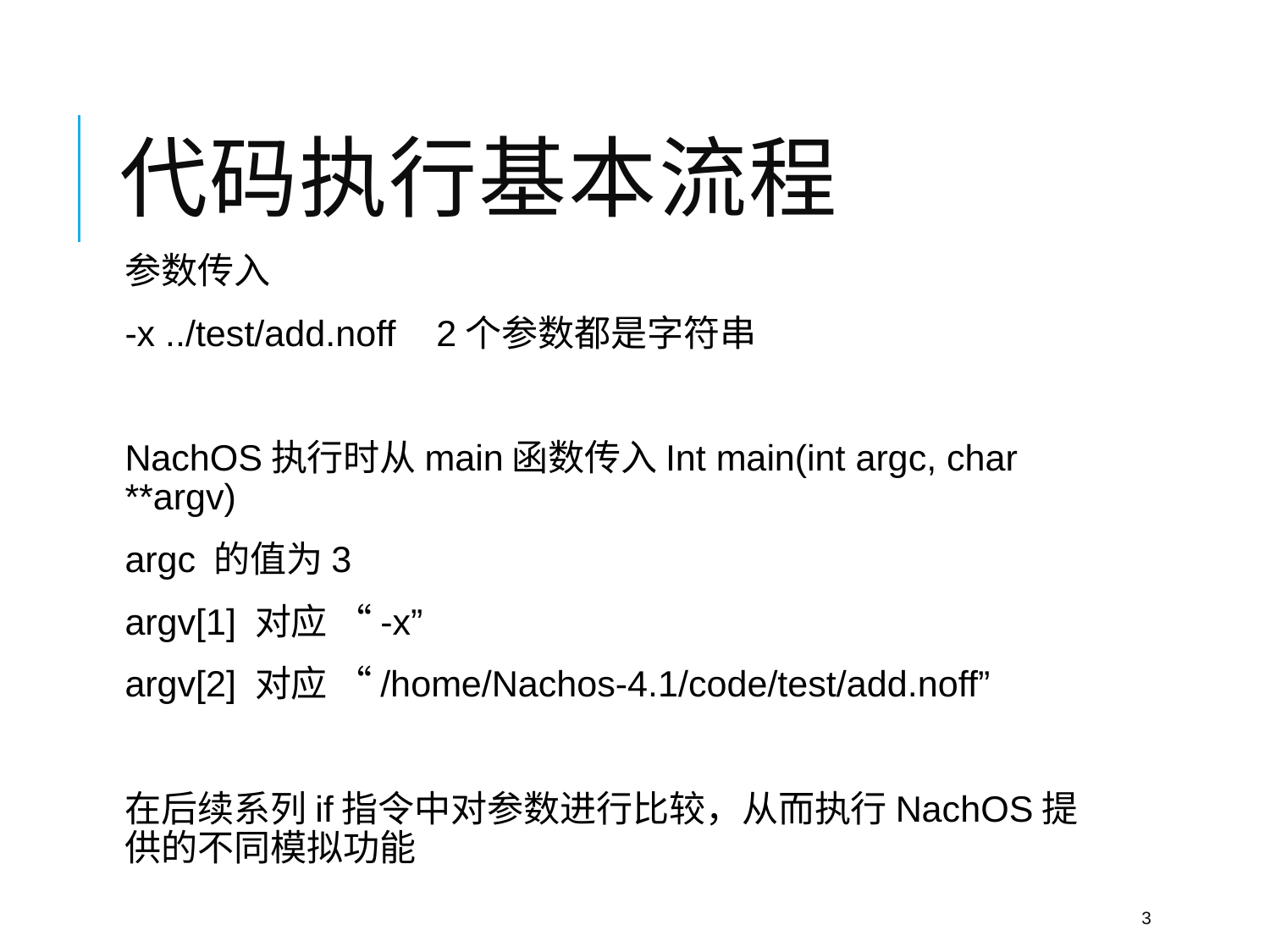

# 代码执行基本流程
参数传入
-x ../test/add.noff    2个参数都是字符串

NachOS执行时从main函数传入Int main(int argc, char **argv)
argc 的值为3
argv[1] 对应 “-x”
argv[2] 对应 “/home/Nachos-4.1/code/test/add.noff”

在后续系列if指令中对参数进行比较，从而执行NachOS提供的不同模拟功能
3